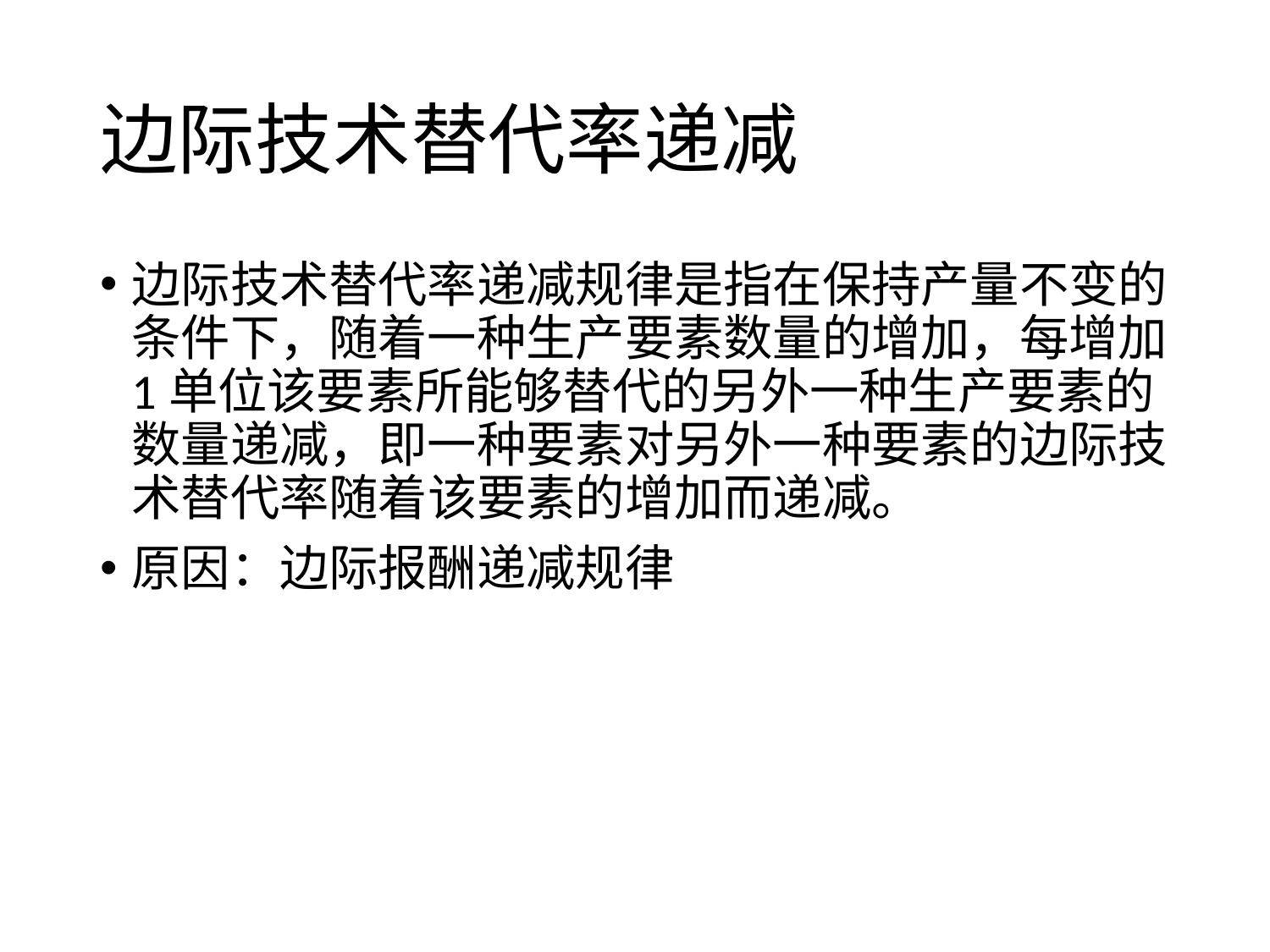

# 边际技术替代率递减
边际技术替代率递减规律是指在保持产量不变的条件下，随着一种生产要素数量的增加，每增加1单位该要素所能够替代的另外一种生产要素的数量递减，即一种要素对另外一种要素的边际技术替代率随着该要素的增加而递减。
原因：边际报酬递减规律